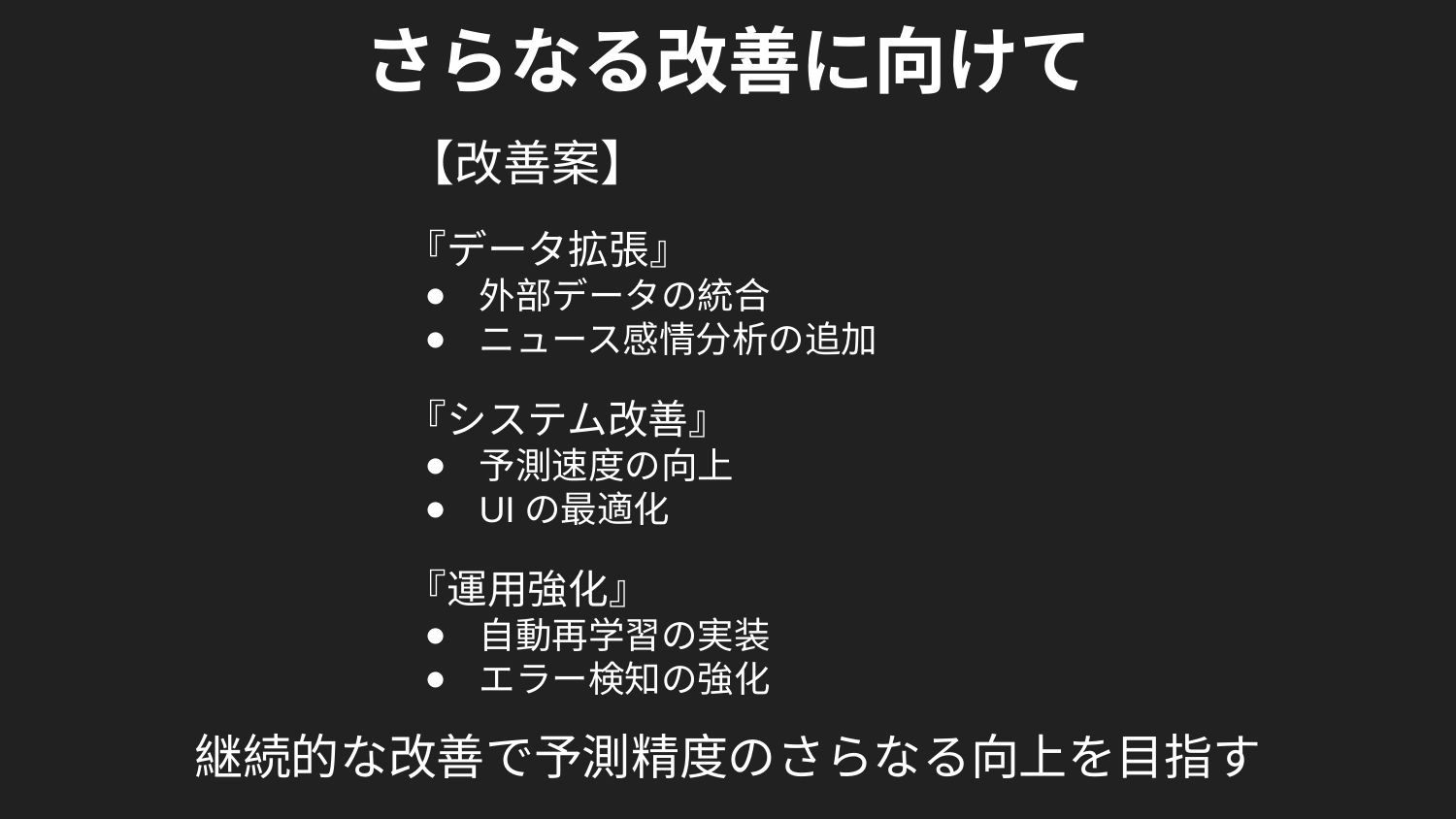

さらなる改善に向けて
【改善案】

『データ拡張』
外部データの統合
ニュース感情分析の追加

『システム改善』
予測速度の向上
UIの最適化

『運用強化』
自動再学習の実装
エラー検知の強化
継続的な改善で予測精度のさらなる向上を目指す